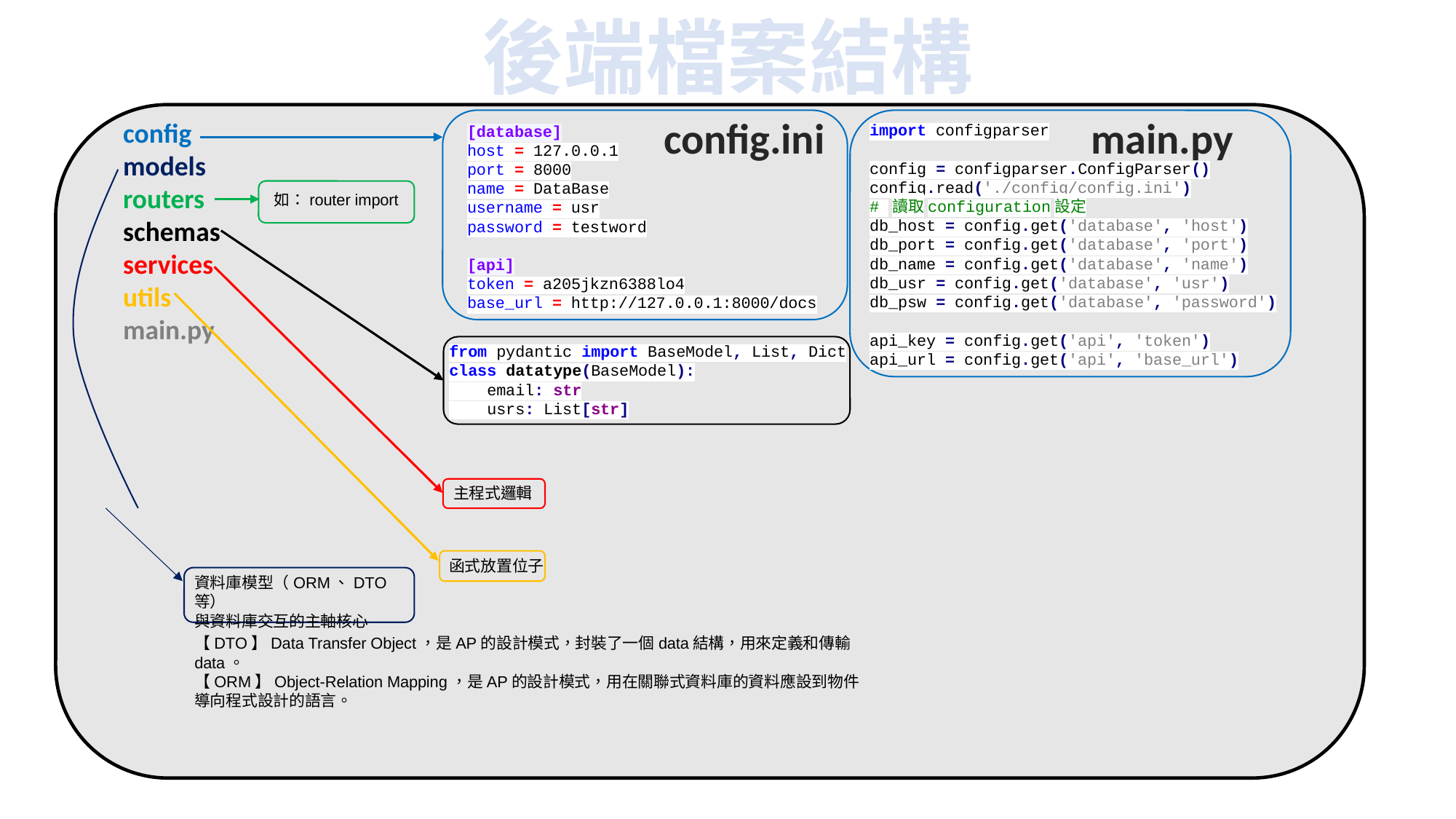

後端檔案結構

config.ini
main.py

config
models
routers
schemas
services
utils
main.py

import configparser

config = configparser.ConfigParser()
config.read('./config/config.ini')
# 讀取configuration設定
db_host = config.get('database', 'host')
db_port = config.get('database', 'port')
db_name = config.get('database', 'name')
db_usr = config.get('database', 'usr')
db_psw = config.get('database', 'password')

api_key = config.get('api', 'token')
api_url = config.get('api', 'base_url')
[database]
host = 127.0.0.1
port = 8000
name = DataBase
username = usr
password = testword

[api]
token = a205jkzn6388lo4
base_url = http://127.0.0.1:8000/docs

如：router import
from pydantic import BaseModel, List, Dict
class datatype(BaseModel):
    email: str
    usrs: List[str]

主程式邏輯

函式放置位子

資料庫模型（ORM、DTO等）
與資料庫交互的主軸核心

【DTO】Data Transfer Object，是AP的設計模式，封裝了一個data結構，用來定義和傳輸data。
【ORM】Object-Relation Mapping，是AP的設計模式，用在關聯式資料庫的資料應設到物件導向程式設計的語言。